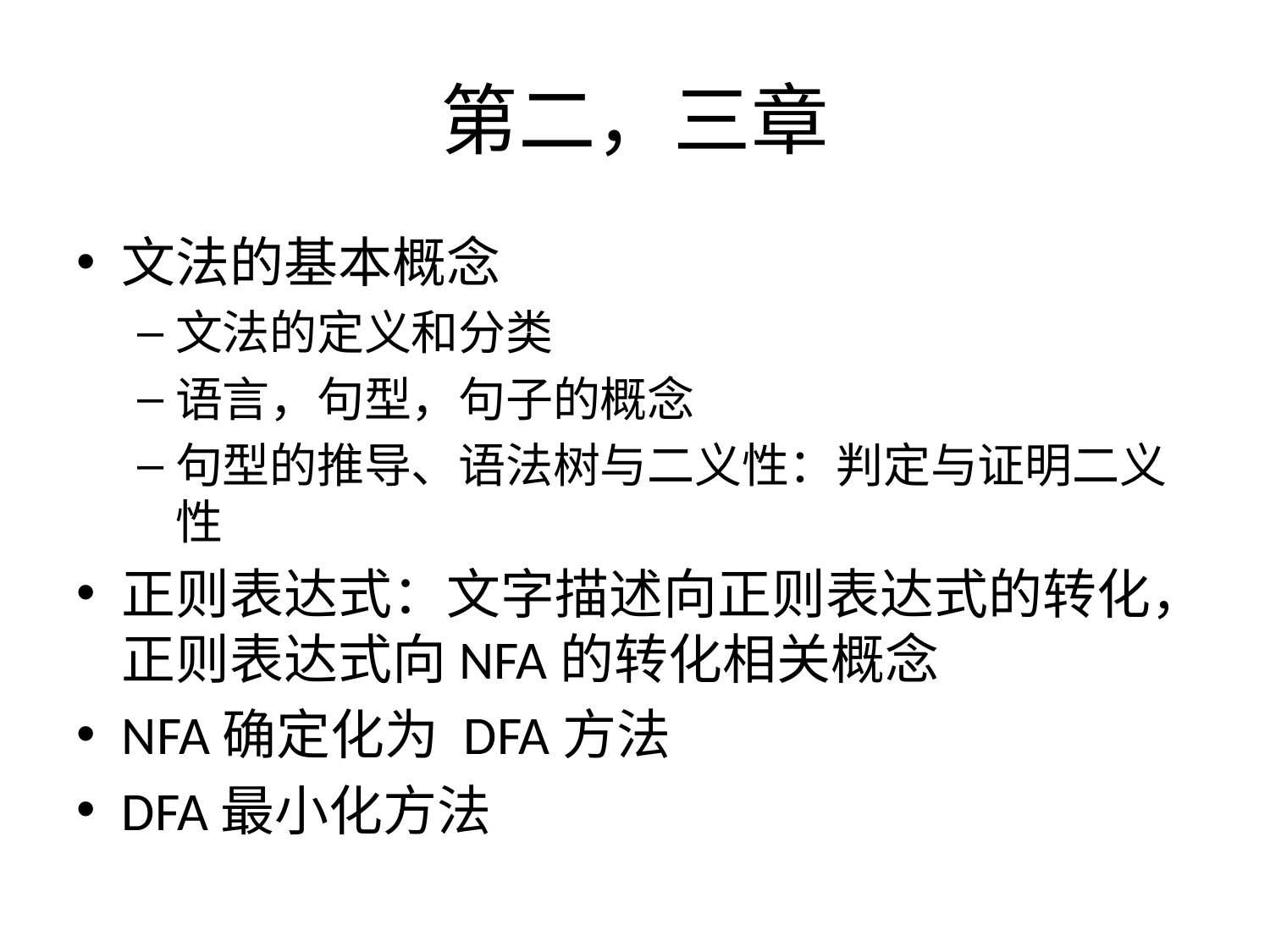

# 第二，三章
文法的基本概念
文法的定义和分类
语言，句型，句子的概念
句型的推导、语法树与二义性：判定与证明二义性
正则表达式：文字描述向正则表达式的转化，正则表达式向NFA的转化相关概念
NFA确定化为 DFA方法
DFA最小化方法